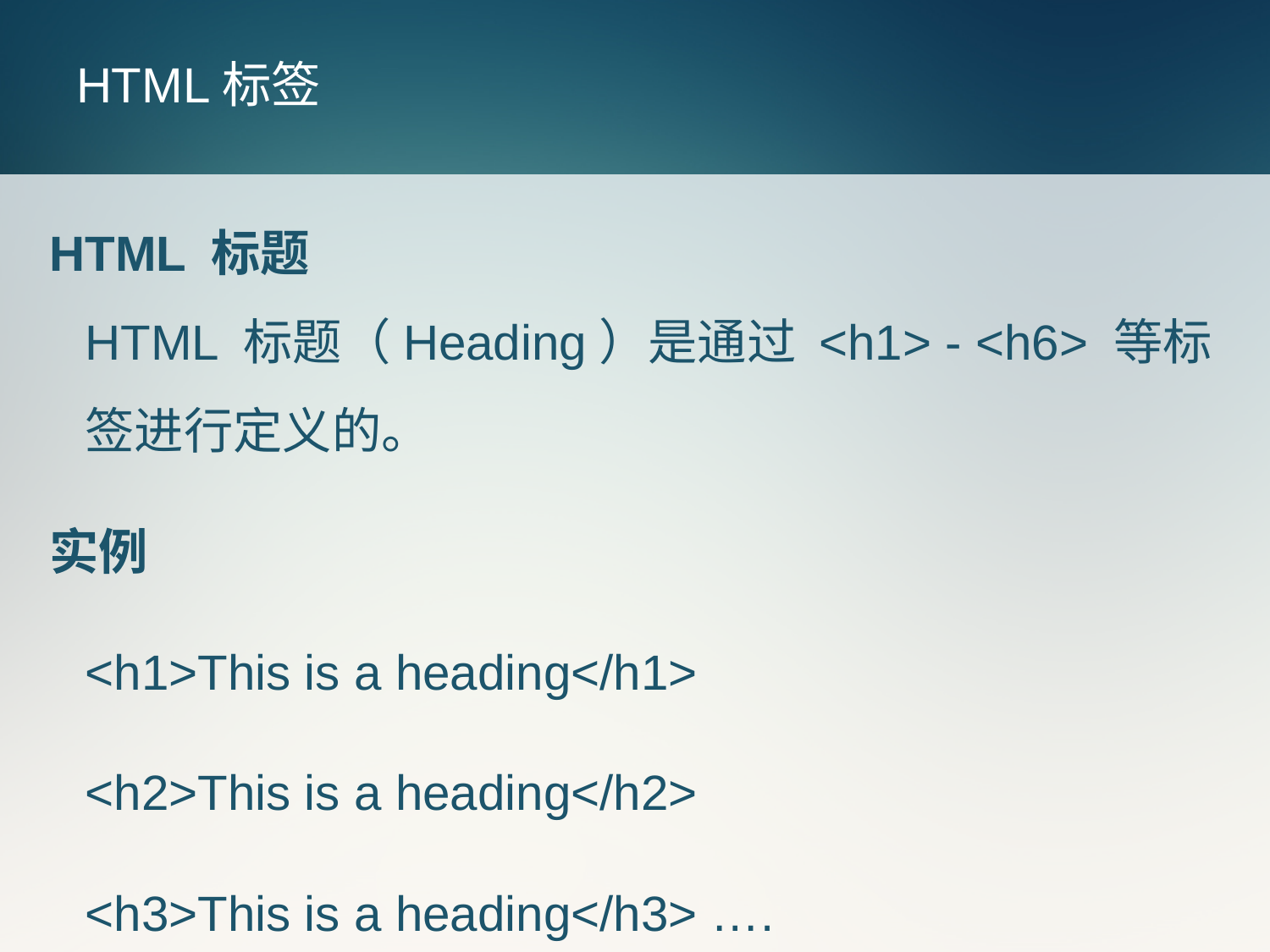

# HTML标签
HTML 标题
HTML 标题（Heading）是通过 <h1> - <h6> 等标签进行定义的。
实例
	<h1>This is a heading</h1>
	<h2>This is a heading</h2>
	<h3>This is a heading</h3> ….